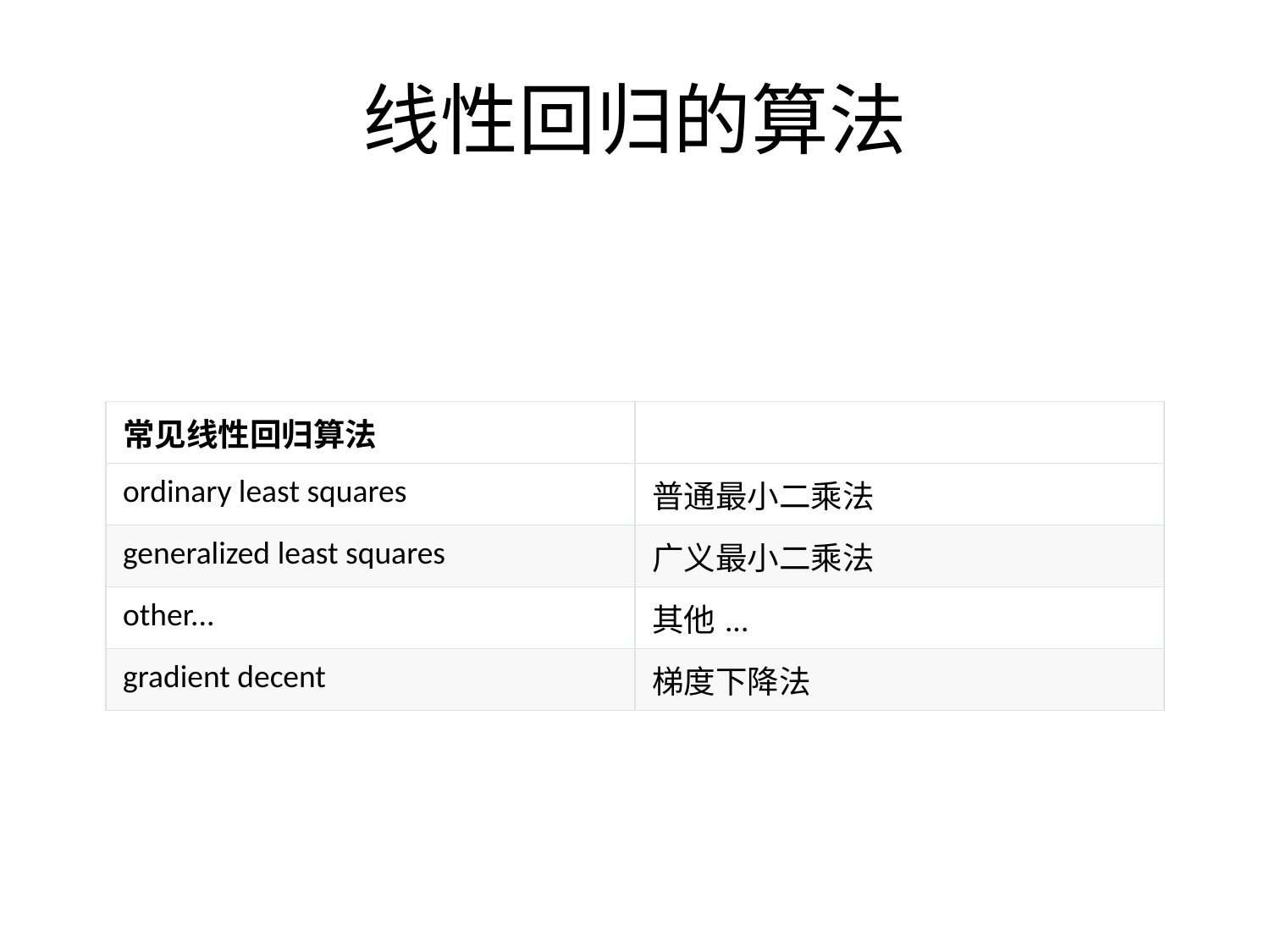

# 线性回归的算法

| 常见线性回归算法 |  |
| --- | --- |
| ordinary least squares | 普通最小二乘法 |
| generalized least squares | 广义最小二乘法 |
| other... | 其他... |
| gradient decent | 梯度下降法 |